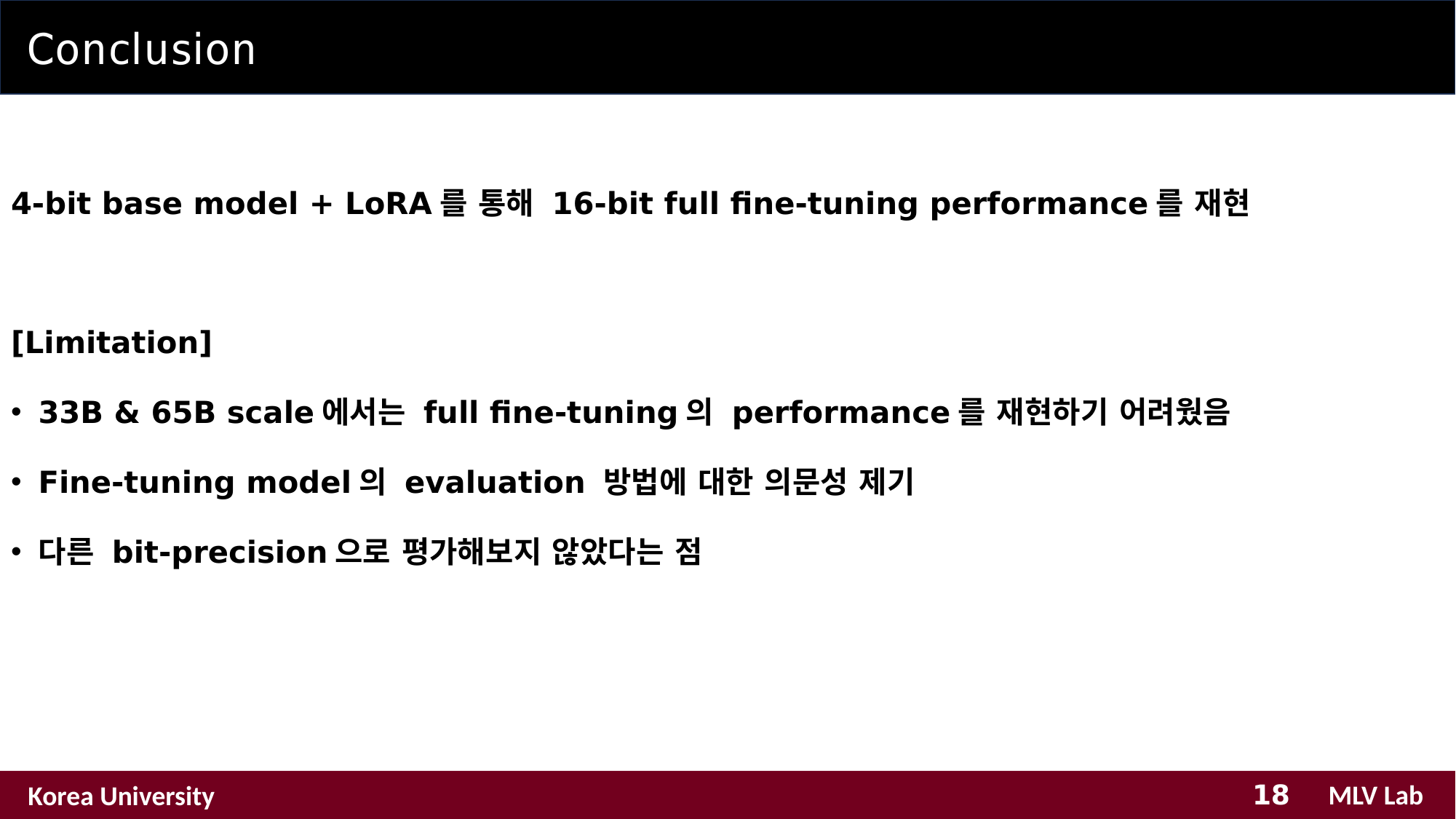

Conclusion

4-bit base model + LoRA를 통해 16-bit full fine-tuning performance를 재현

[Limitation]
33B & 65B scale에서는 full fine-tuning의 performance를 재현하기 어려웠음
Fine-tuning model의 evaluation 방법에 대한 의문성 제기
다른 bit-precision으로 평가해보지 않았다는 점

18
MLV Lab
Korea University